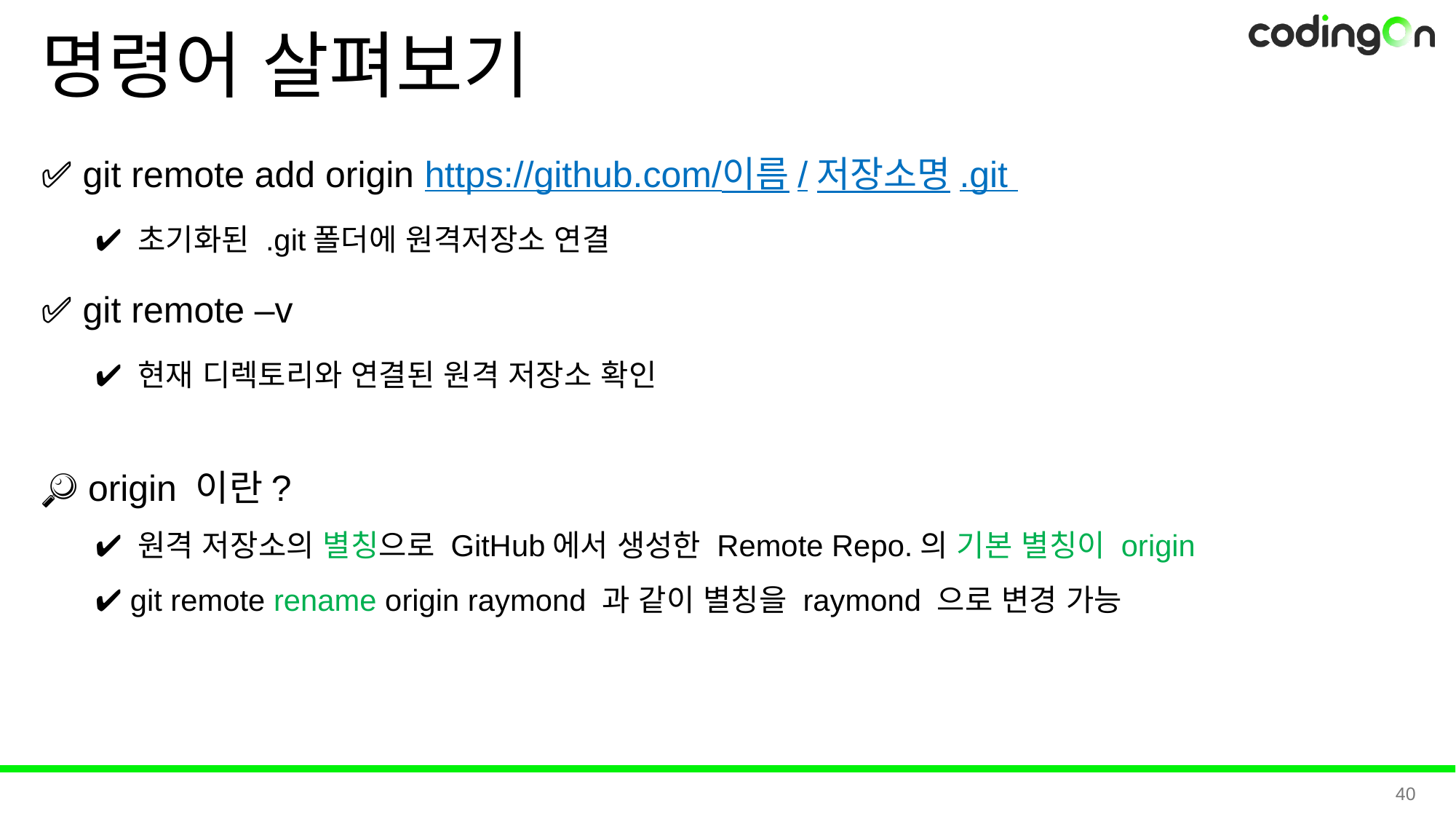

# 명령어 살펴보기
✅ git remote add origin https://github.com/이름/저장소명.git
✔️ 초기화된 .git폴더에 원격저장소 연결
✅ git remote –v
✔️ 현재 디렉토리와 연결된 원격 저장소 확인
🔎 origin 이란?
✔️ 원격 저장소의 별칭으로 GitHub에서 생성한 Remote Repo.의 기본 별칭이 origin
✔️ git remote rename origin raymond 과 같이 별칭을 raymond 으로 변경 가능
40